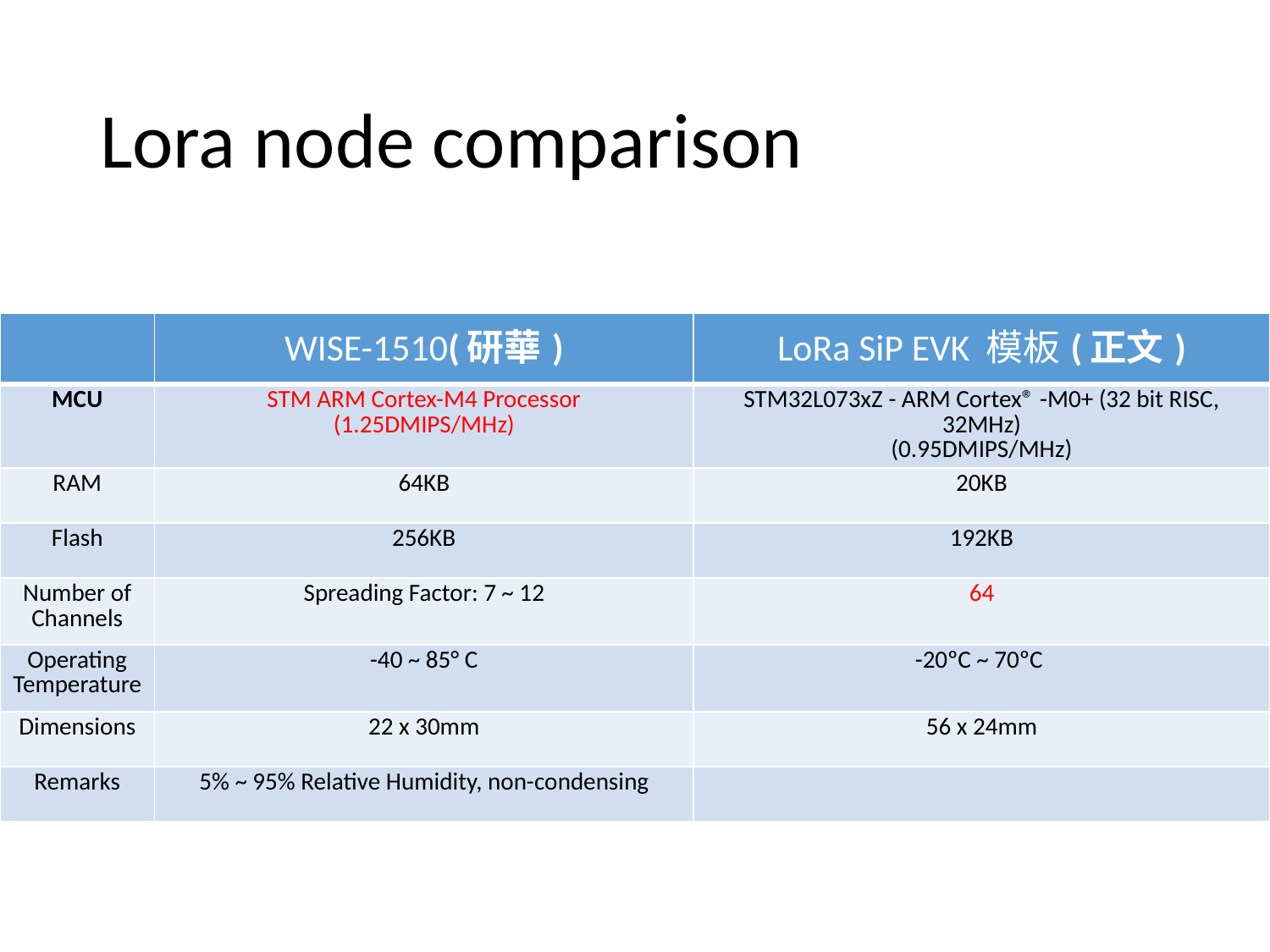

# Lora node comparison
|  | WISE-1510(研華) | LoRa SiP EVK 模板(正文) |
| --- | --- | --- |
| MCU | STM ARM Cortex-M4 Processor (1.25DMIPS/MHz) | STM32L073xZ - ARM Cortex® -M0+ (32 bit RISC, 32MHz) (0.95DMIPS/MHz) |
| RAM | 64KB | 20KB |
| Flash | 256KB | 192KB |
| Number of Channels | Spreading Factor: 7 ~ 12 | 64 |
| Operating Temperature | -40 ~ 85° C | -20ºC ~ 70ºC |
| Dimensions | 22 x 30mm | 56 x 24mm |
| Remarks | 5% ~ 95% Relative Humidity, non-condensing |  |